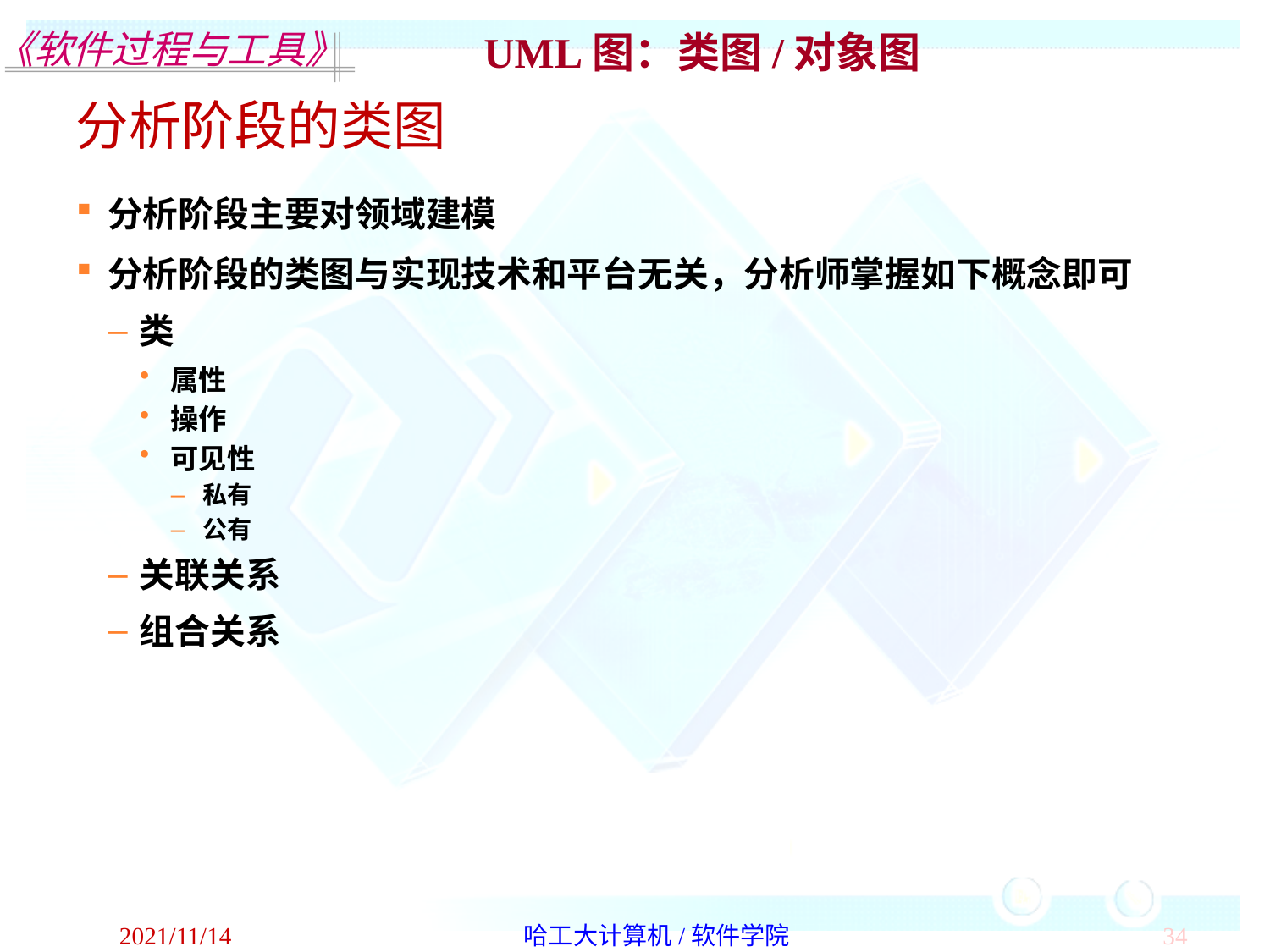

UML图：类图/对象图
分析阶段的类图
分析阶段主要对领域建模
分析阶段的类图与实现技术和平台无关，分析师掌握如下概念即可
类
属性
操作
可见性
私有
公有
关联关系
组合关系